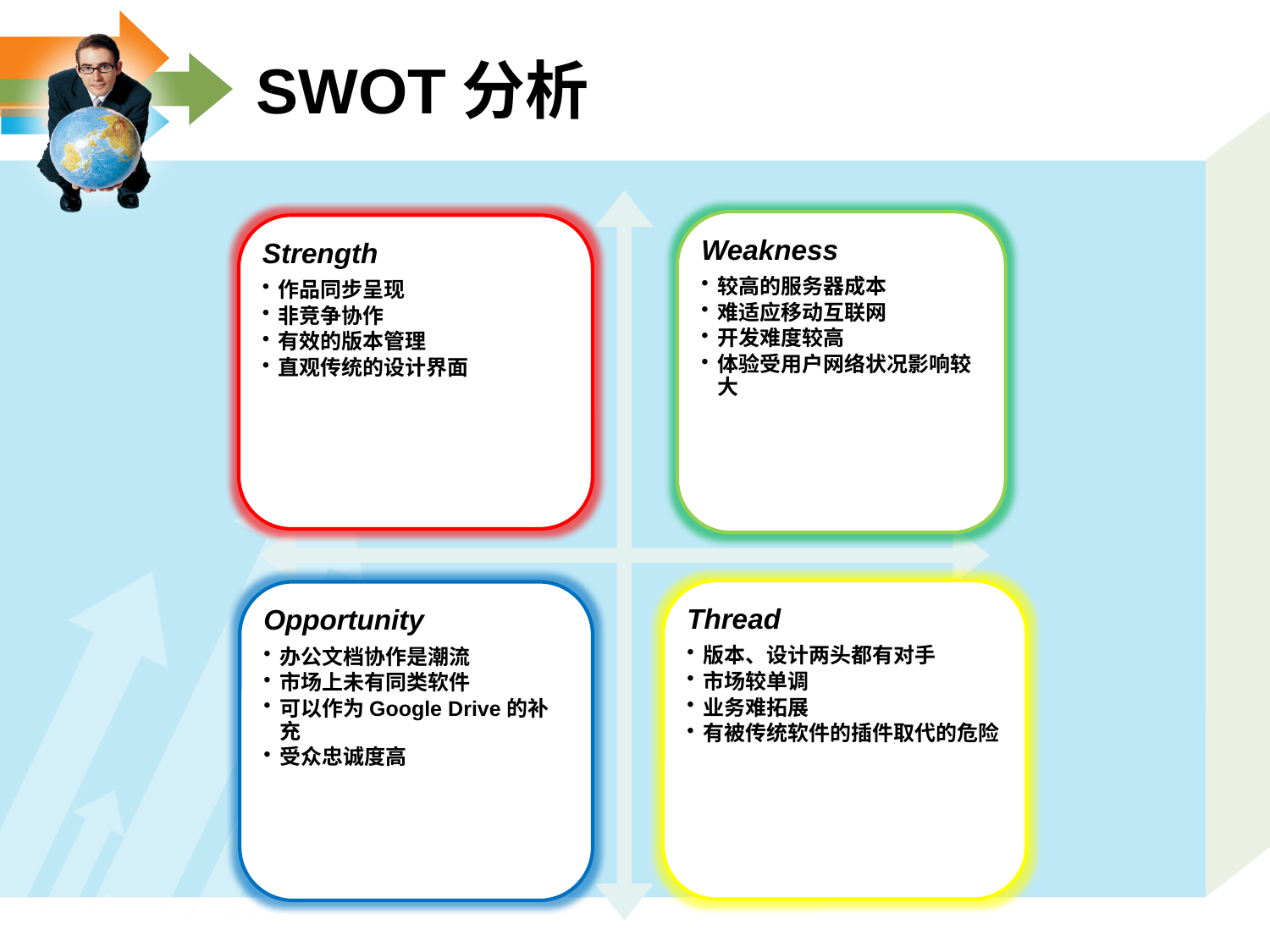

# SWOT分析
Strength
作品同步呈现
非竞争协作
有效的版本管理
直观传统的设计界面
Weakness
较高的服务器成本
难适应移动互联网
开发难度较高
体验受用户网络状况影响较大
Opportunity
办公文档协作是潮流
市场上未有同类软件
可以作为Google Drive的补充
受众忠诚度高
Thread
版本、设计两头都有对手
市场较单调
业务难拓展
有被传统软件的插件取代的危险